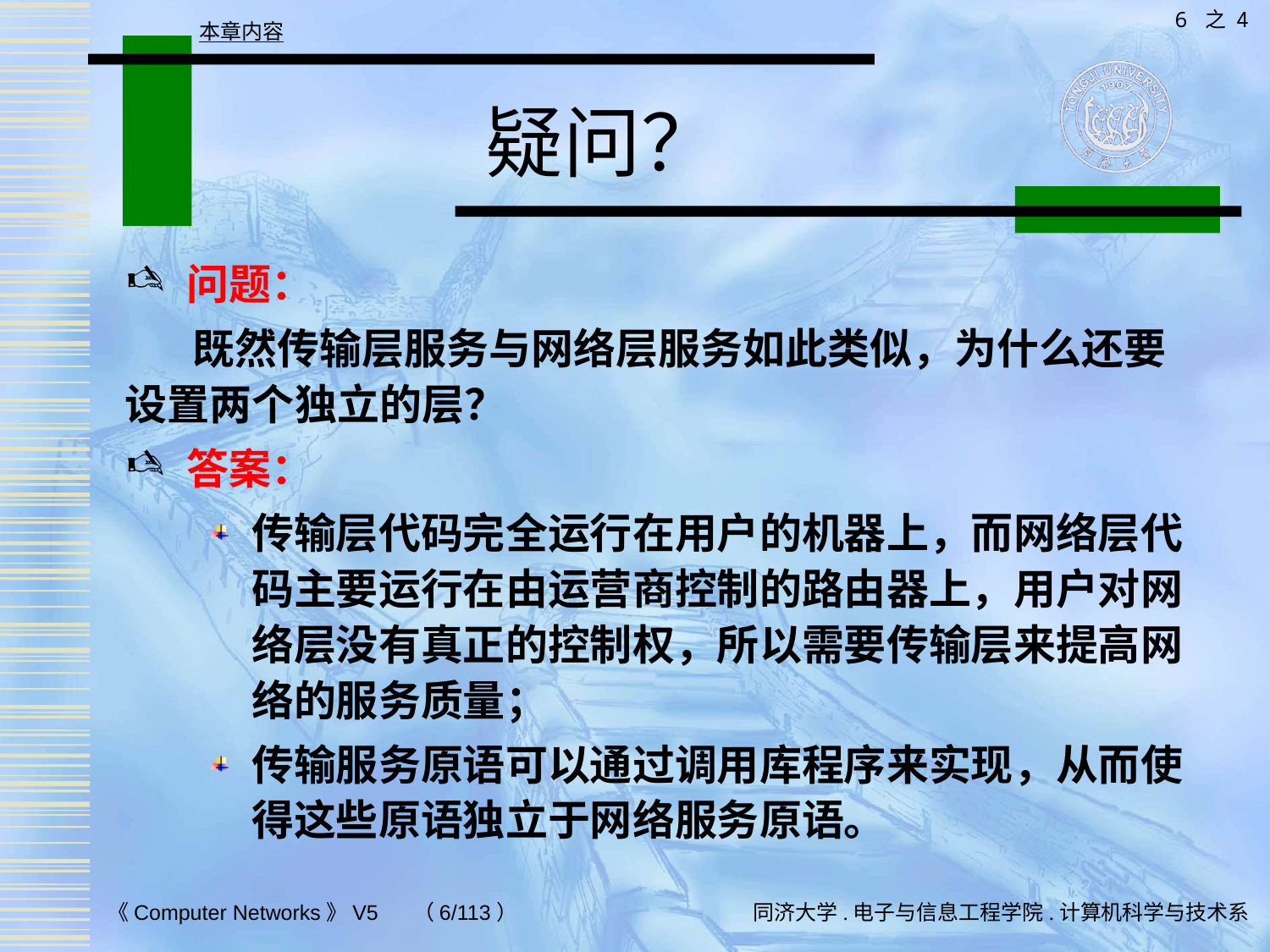

6 之 4
本章内容
# 疑问？
问题：
      既然传输层服务与网络层服务如此类似，为什么还要设置两个独立的层？
答案：
传输层代码完全运行在用户的机器上，而网络层代码主要运行在由运营商控制的路由器上，用户对网络层没有真正的控制权，所以需要传输层来提高网络的服务质量；
传输服务原语可以通过调用库程序来实现，从而使得这些原语独立于网络服务原语。